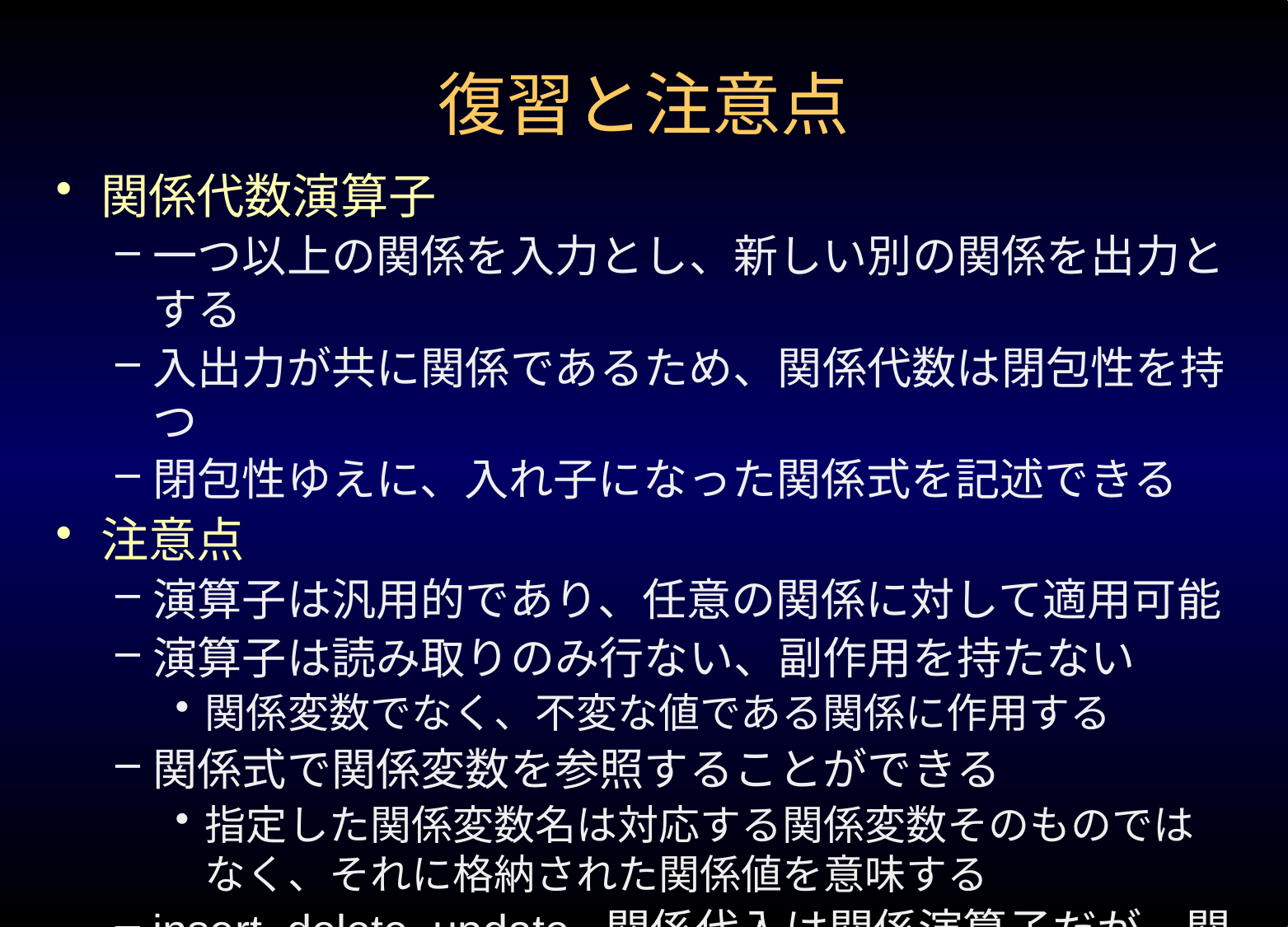

# 復習と注意点
関係代数演算子
一つ以上の関係を入力とし、新しい別の関係を出力とする
入出力が共に関係であるため、関係代数は閉包性を持つ
閉包性ゆえに、入れ子になった関係式を記述できる
注意点
演算子は汎用的であり、任意の関係に対して適用可能
演算子は読み取りのみ行ない、副作用を持たない
関係変数でなく、不変な値である関係に作用する
関係式で関係変数を参照することができる
指定した関係変数名は対応する関係変数そのものではなく、それに格納された関係値を意味する
insert, delete, update, 関係代入は関係演算子だが、関係代数の一部ではない